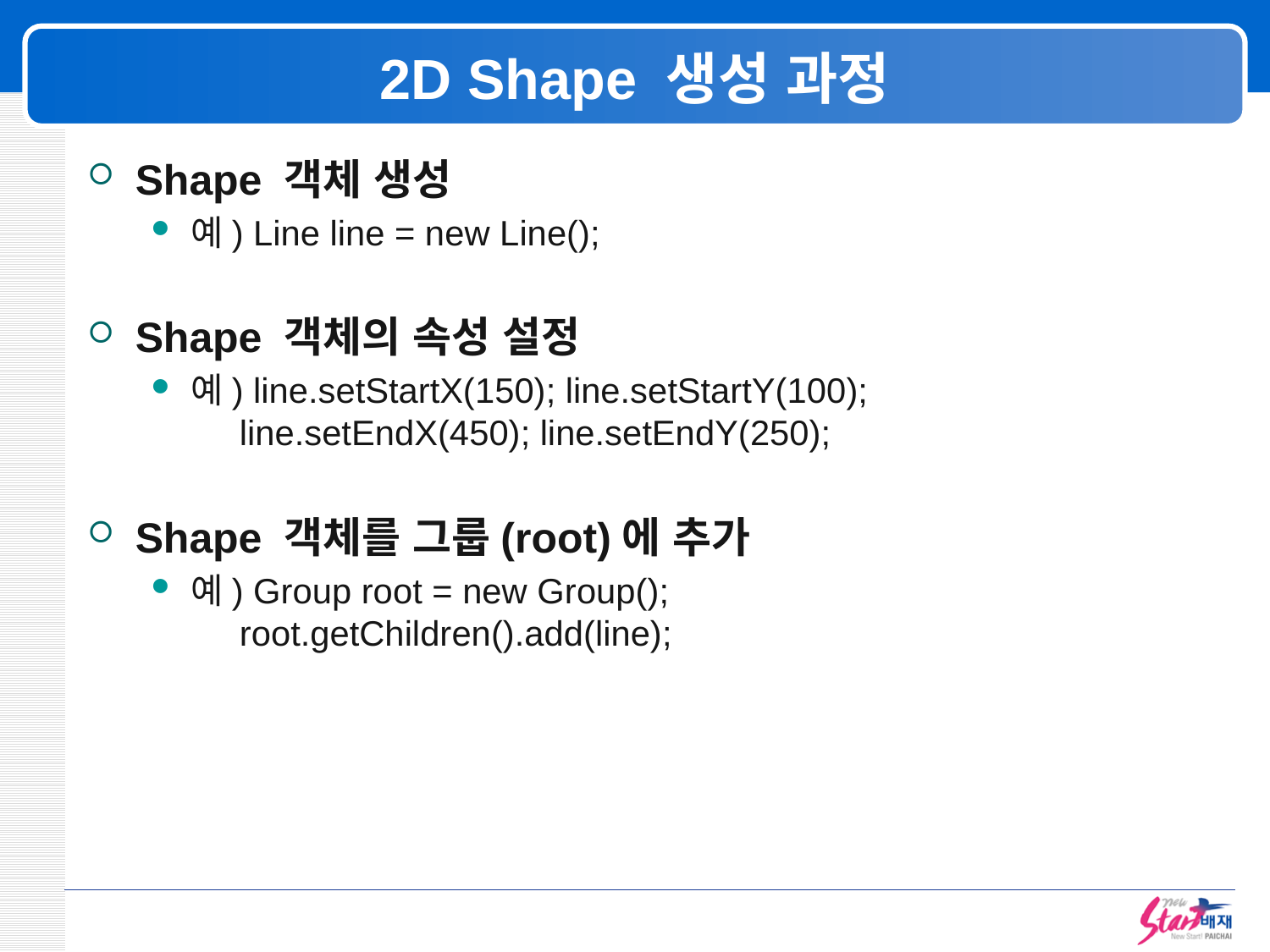

# 2D Shape 생성 과정
Shape 객체 생성
예) Line line = new Line();

Shape 객체의 속성 설정
예) line.setStartX(150); line.setStartY(100);
     line.setEndX(450); line.setEndY(250);

Shape 객체를 그룹(root)에 추가
예) Group root = new Group();
     root.getChildren().add(line);